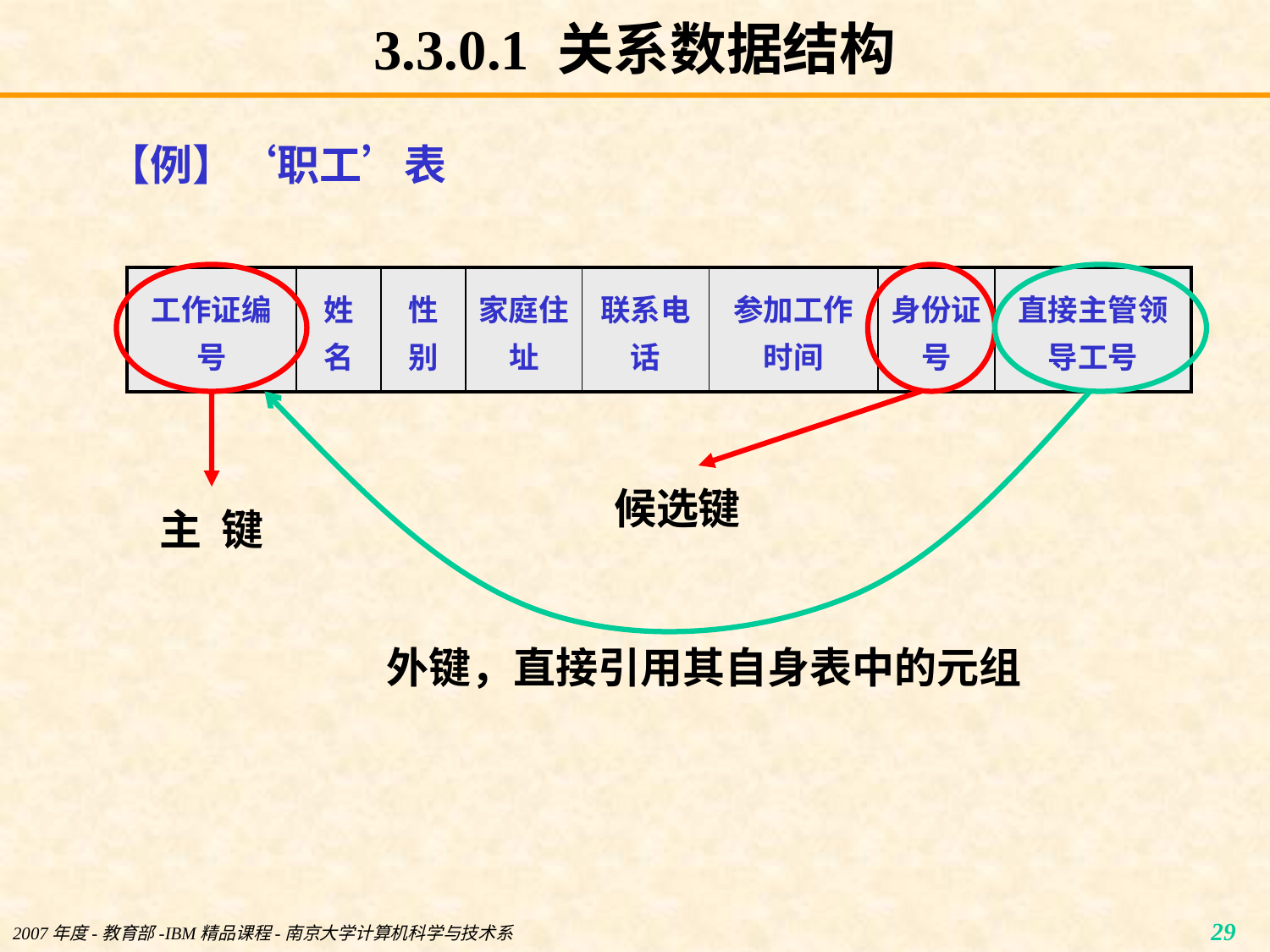

# 3.3.0.1 关系数据结构
【例】‘职工’表

主  键

外键，直接引用其自身表中的元组

候选键
| 工作证编号 | 姓名 | 性别 | 家庭住址 | 联系电话 | 参加工作时间 | 身份证号 | 直接主管领导工号 |
| --- | --- | --- | --- | --- | --- | --- | --- |
29
2007年度-教育部-IBM精品课程-南京大学计算机科学与技术系